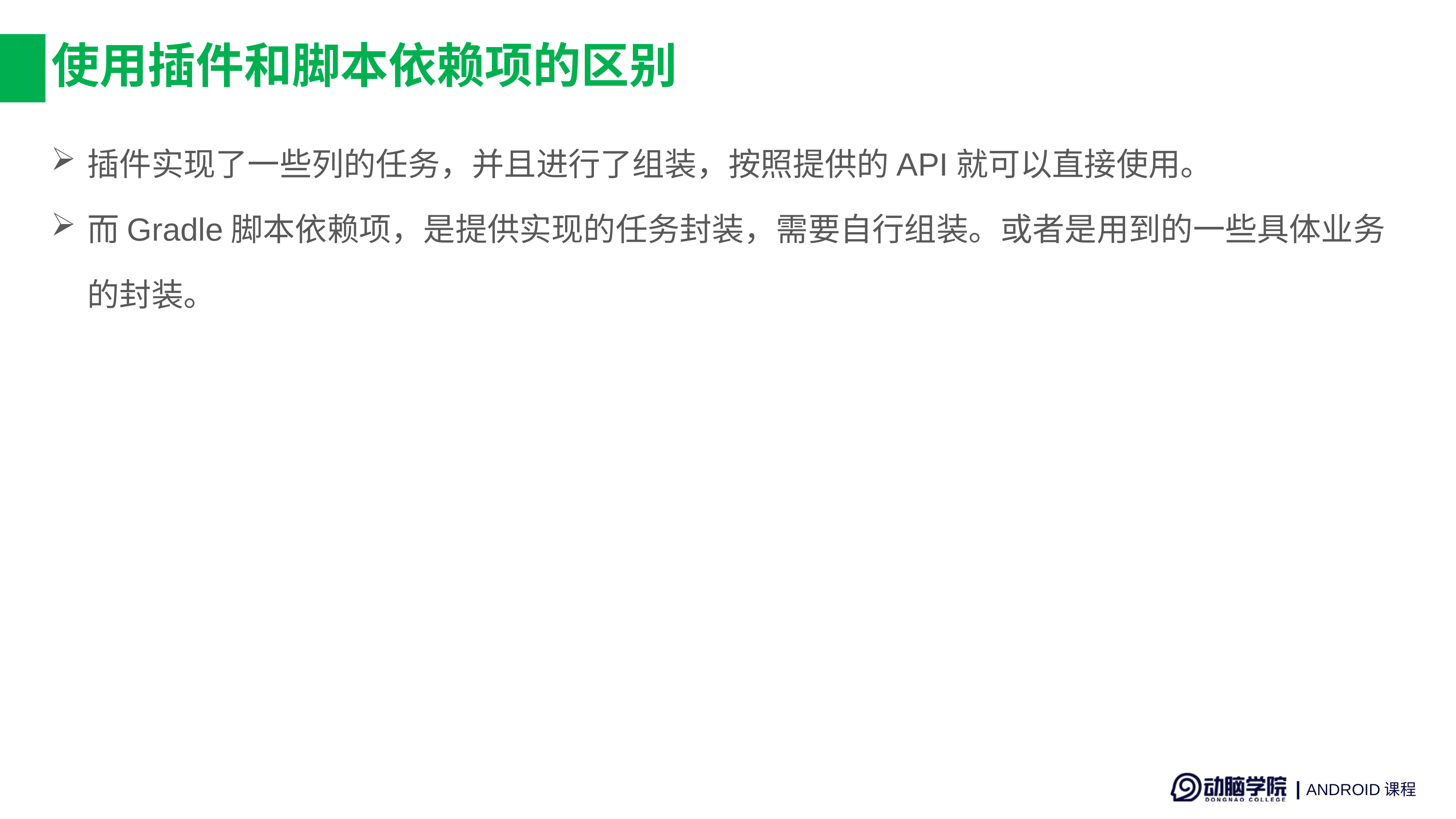

# 使用插件和脚本依赖项的区别
插件实现了一些列的任务，并且进行了组装，按照提供的API就可以直接使用。
而Gradle脚本依赖项，是提供实现的任务封装，需要自行组装。或者是用到的一些具体业务的封装。